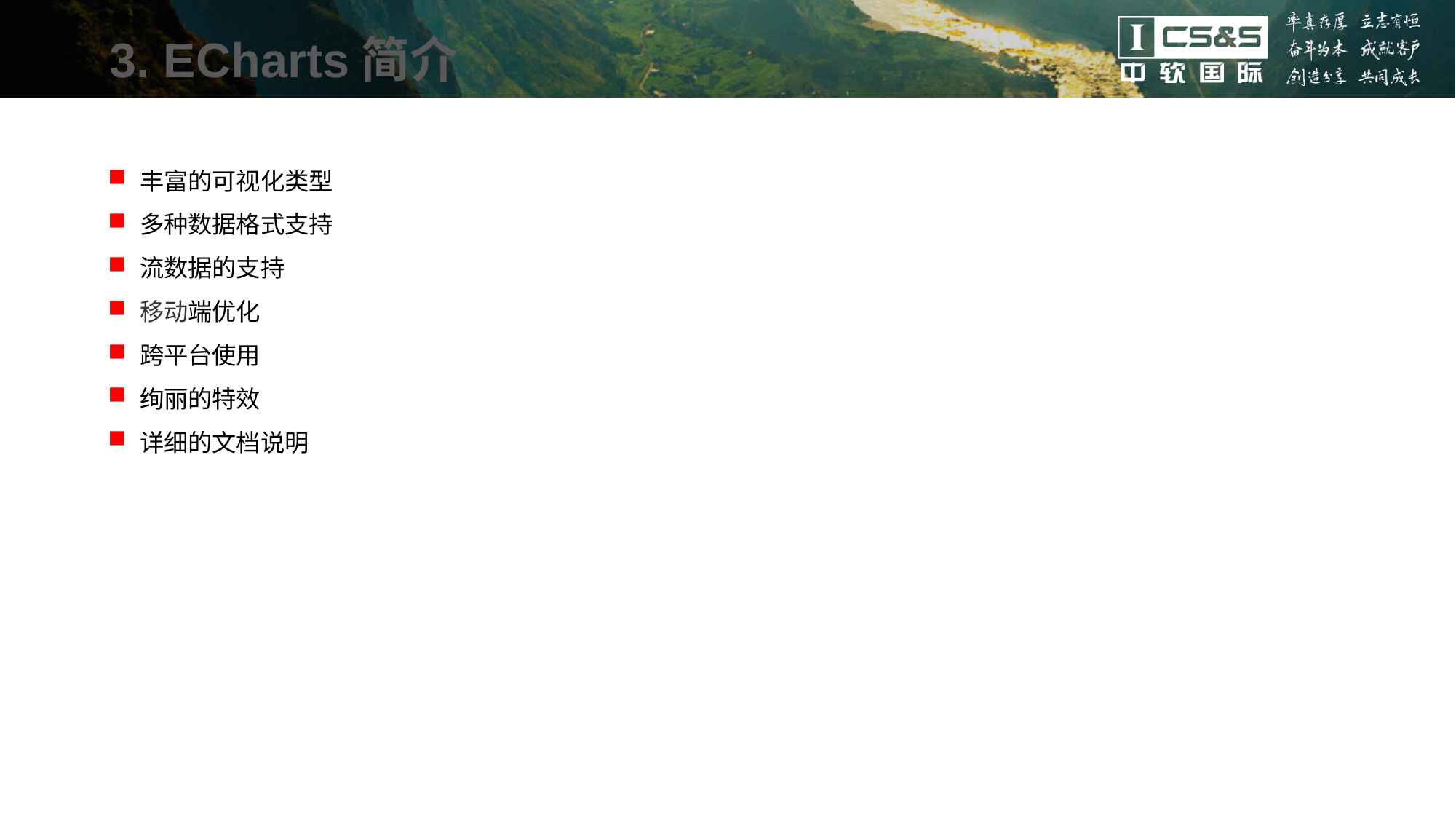

3. ECharts简介
 丰富的可视化类型
 多种数据格式支持
 流数据的支持
 移动端优化
 跨平台使用
 绚丽的特效
 详细的文档说明

组件更新机制
掌握程度：理解